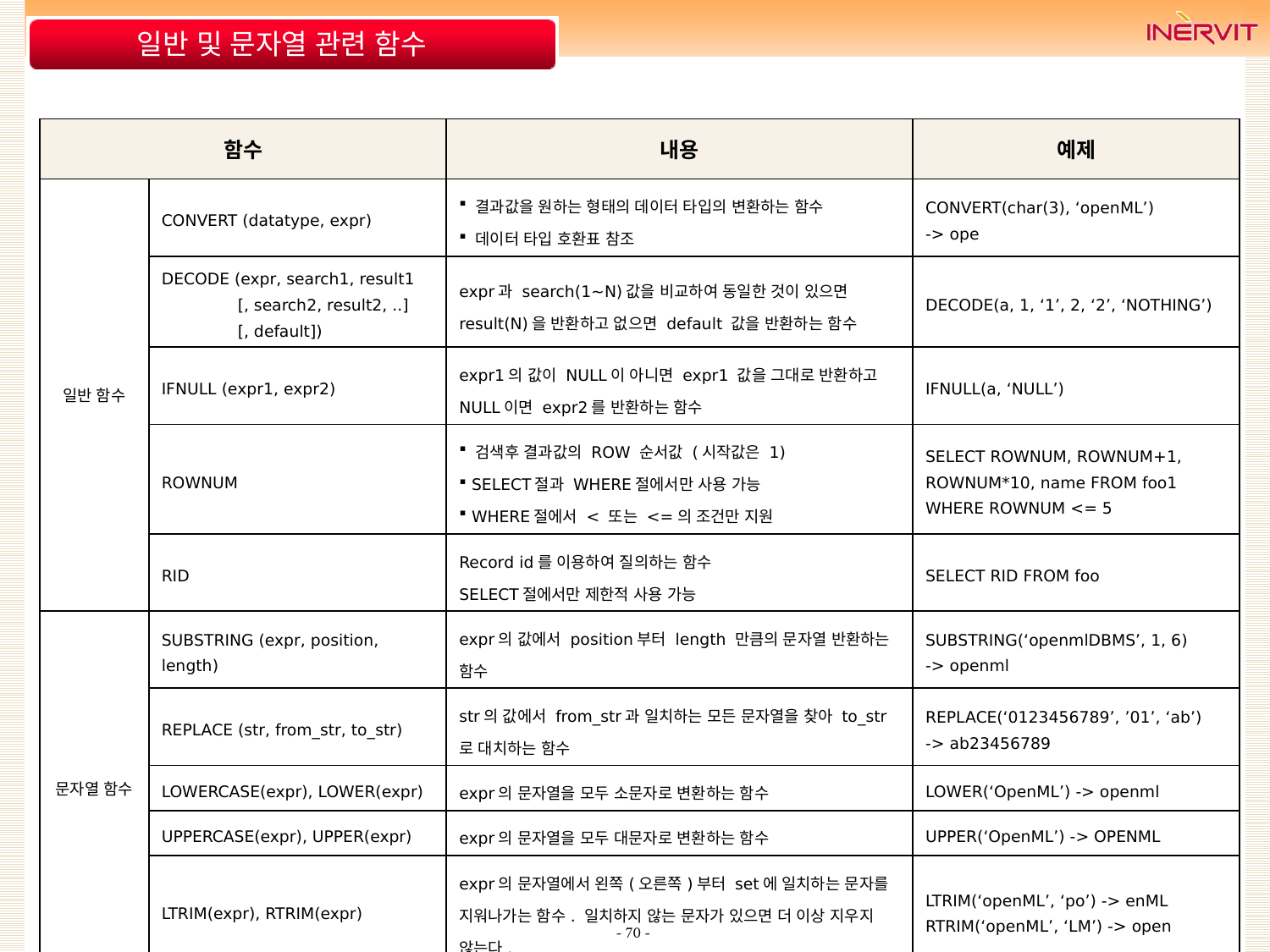

# 일반 및 문자열 관련 함수
| 함수 |  | 내용 | 예제 |
| --- | --- | --- | --- |
| 일반 함수 | CONVERT (datatype, expr) | 결과값을 원하는 형태의 데이터 타입의 변환하는 함수 데이터 타입 호환표 참조 | CONVERT(char(3), ‘openML’) -> ope |
|  | DECODE (expr, search1, result1 [, search2, result2, ..] [, default]) | expr과 search(1~N)값을 비교하여 동일한 것이 있으면 result(N)을 반환하고 없으면 default 값을 반환하는 함수 | DECODE(a, 1, ‘1’, 2, ‘2’, ‘NOTHING’) |
|  | IFNULL (expr1, expr2) | expr1의 값이 NULL이 아니면 expr1 값을 그대로 반환하고 NULL이면 expr2를 반환하는 함수 | IFNULL(a, ‘NULL’) |
|  | ROWNUM | 검색후 결과값의 ROW 순서값 (시작값은 1) SELECT절과 WHERE절에서만 사용 가능 WHERE절에서 < 또는 <=의 조건만 지원 | SELECT ROWNUM, ROWNUM+1, ROWNUM\*10, name FROM foo1 WHERE ROWNUM <= 5 |
|  | RID | Record id를 이용하여 질의하는 함수 SELECT절에서만 제한적 사용 가능 | SELECT RID FROM foo |
| 문자열 함수 | SUBSTRING (expr, position, length) | expr의 값에서 position부터 length 만큼의 문자열 반환하는 함수 | SUBSTRING(‘openmlDBMS’, 1, 6) -> openml |
|  | REPLACE (str, from\_str, to\_str) | str의 값에서 from\_str과 일치하는 모든 문자열을 찾아 to\_str로 대치하는 함수 | REPLACE(‘0123456789’, ’01’, ‘ab’) -> ab23456789 |
|  | LOWERCASE(expr), LOWER(expr) | expr의 문자열을 모두 소문자로 변환하는 함수 | LOWER(‘OpenML’) -> openml |
|  | UPPERCASE(expr), UPPER(expr) | expr의 문자열을 모두 대문자로 변환하는 함수 | UPPER(‘OpenML’) -> OPENML |
|  | LTRIM(expr), RTRIM(expr) | expr의 문자열에서 왼쪽(오른쪽)부터 set에 일치하는 문자를 지워나가는 함수. 일치하지 않는 문자가 있으면 더 이상 지우지 않는다. | LTRIM(‘openML’, ‘po’) -> enML RTRIM(‘openML’, ‘LM’) -> open |
- 70 -